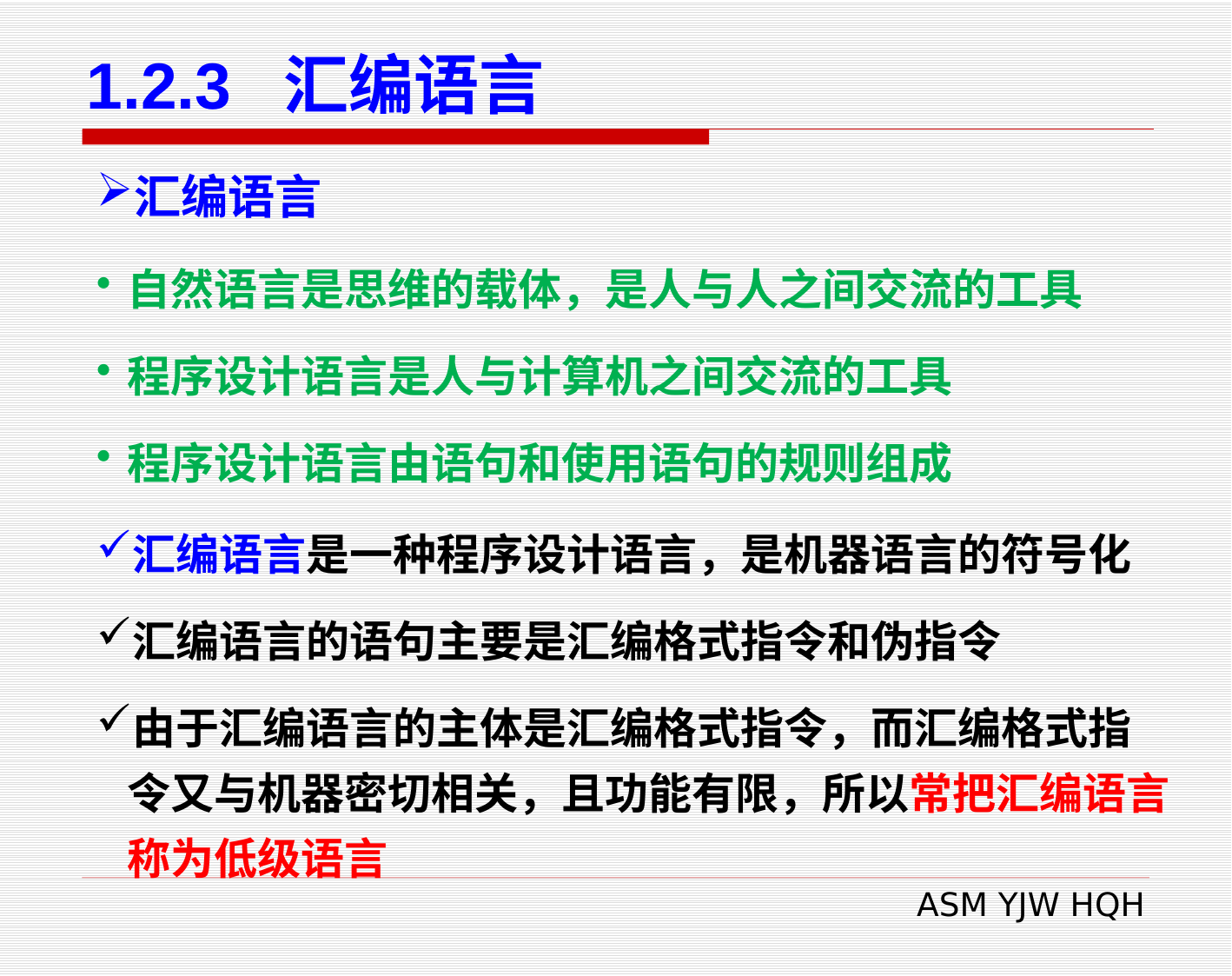

# 1.2.3  汇编语言
汇编语言

自然语言是思维的载体，是人与人之间交流的工具
程序设计语言是人与计算机之间交流的工具
程序设计语言由语句和使用语句的规则组成
汇编语言是一种程序设计语言，是机器语言的符号化
汇编语言的语句主要是汇编格式指令和伪指令
由于汇编语言的主体是汇编格式指令，而汇编格式指令又与机器密切相关，且功能有限，所以常把汇编语言称为低级语言